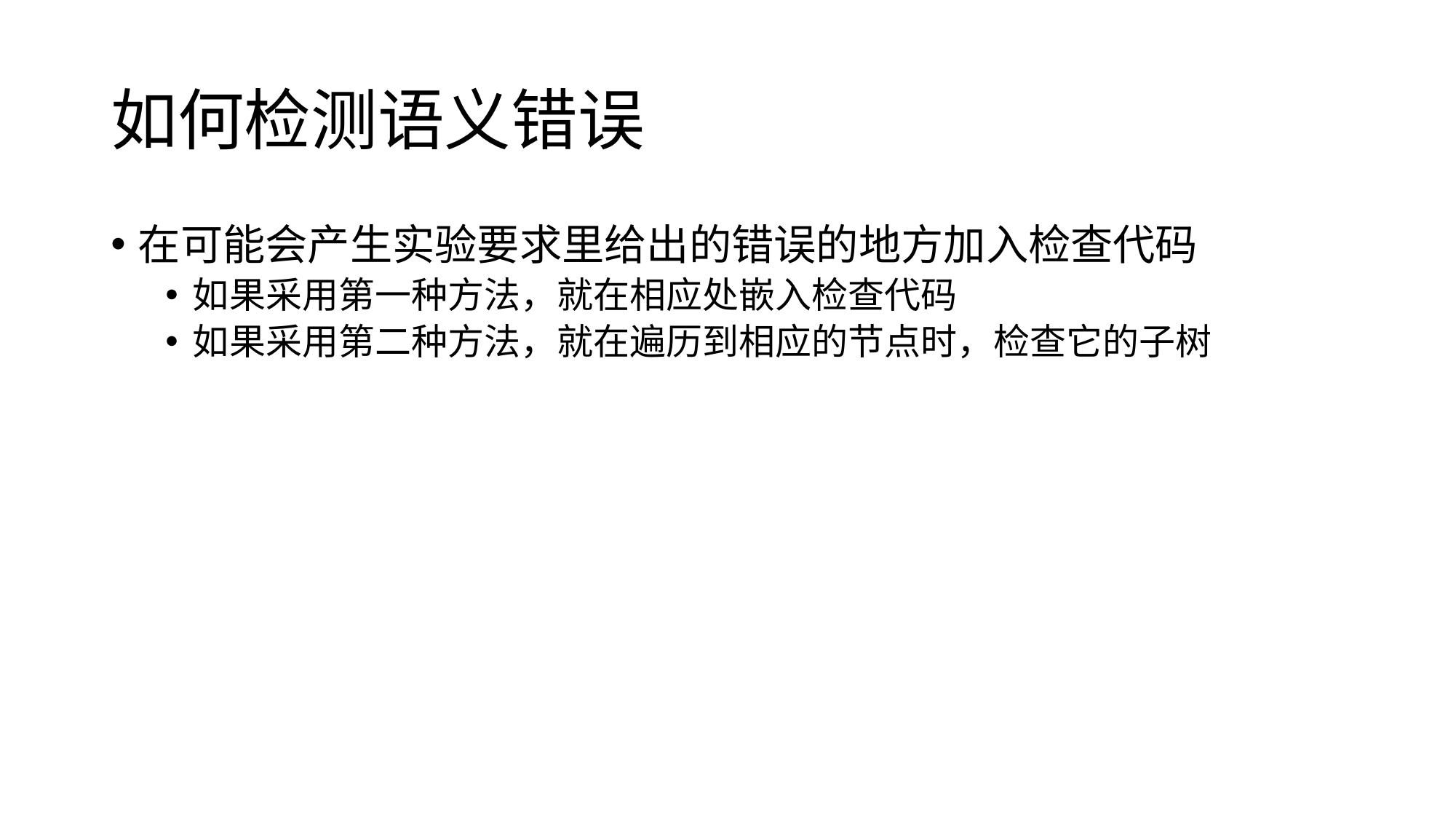

# 如何检测语义错误
在可能会产生实验要求里给出的错误的地方加入检查代码
如果采用第一种方法，就在相应处嵌入检查代码
如果采用第二种方法，就在遍历到相应的节点时，检查它的子树